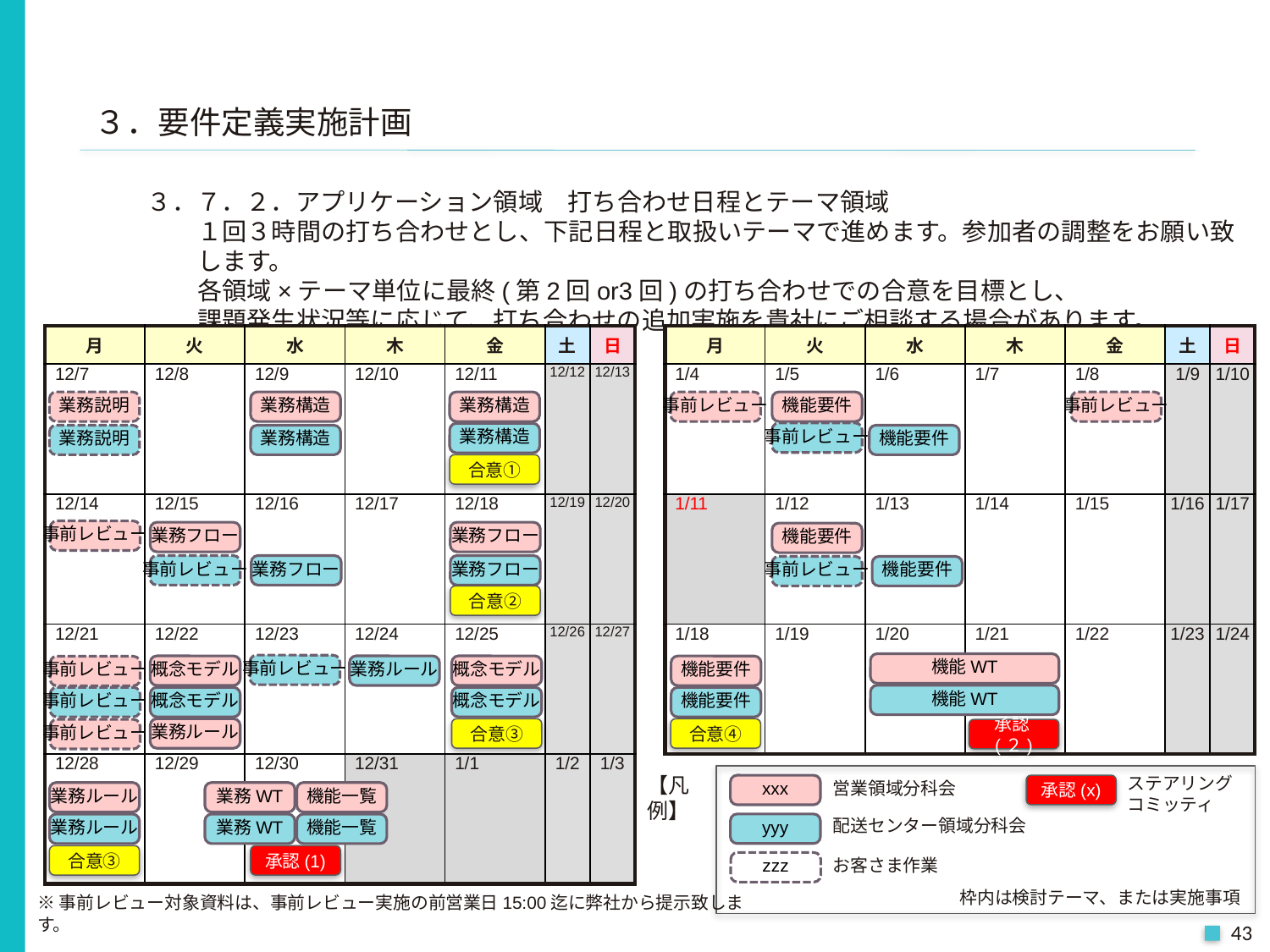

３．要件定義実施計画
　　３．７．２．アプリケーション領域　打ち合わせ日程とテーマ領域
１回３時間の打ち合わせとし、下記日程と取扱いテーマで進めます。参加者の調整をお願い致します。
各領域×テーマ単位に最終(第2回or3回)の打ち合わせでの合意を目標とし、
課題発生状況等に応じて、打ち合わせの追加実施を貴社にご相談する場合があります。
| 月 | 火 | 水 | 木 | 金 | 土 | 日 |
| --- | --- | --- | --- | --- | --- | --- |
| 12/7 | 12/8 | 12/9 | 12/10 | 12/11 | 12/12 | 12/13 |
| 12/14 | 12/15 | 12/16 | 12/17 | 12/18 | 12/19 | 12/20 |
| 12/21 | 12/22 | 12/23 | 12/24 | 12/25 | 12/26 | 12/27 |
| 12/28 | 12/29 | 12/30 | 12/31 | 1/1 | 1/2 | 1/3 |
| 月 | 火 | 水 | 木 | 金 | 土 | 日 |
| --- | --- | --- | --- | --- | --- | --- |
| 1/4 | 1/5 | 1/6 | 1/7 | 1/8 | 1/9 | 1/10 |
| 1/11 | 1/12 | 1/13 | 1/14 | 1/15 | 1/16 | 1/17 |
| 1/18 | 1/19 | 1/20 | 1/21 | 1/22 | 1/23 | 1/24 |
機能要件
事前レビュー
業務説明
業務構造
業務構造
事前レビュー
事前レビュー
業務構造
業務説明
業務構造
機能要件
合意①
事前レビュー
業務フロー
業務フロー
機能要件
事前レビュー
業務フロー
業務フロー
事前レビュー
機能要件
合意②
機能WT
事前レビュー
概念モデル
業務ルール
概念モデル
機能要件
事前レビュー
機能WT
事前レビュー
概念モデル
概念モデル
機能要件
業務ルール
合意③
合意④
事前レビュー
承認(２)

ステアリング
コミッティ
【凡例】
営業領域分科会
xxx
承認(x)
業務ルール
業務WT
機能一覧
配送センター領域分科会
yyy
業務ルール
業務WT
機能一覧
合意③
承認(1)
お客さま作業
zzz
枠内は検討テーマ、または実施事項
※事前レビュー対象資料は、事前レビュー実施の前営業日15:00迄に弊社から提示致します。
43